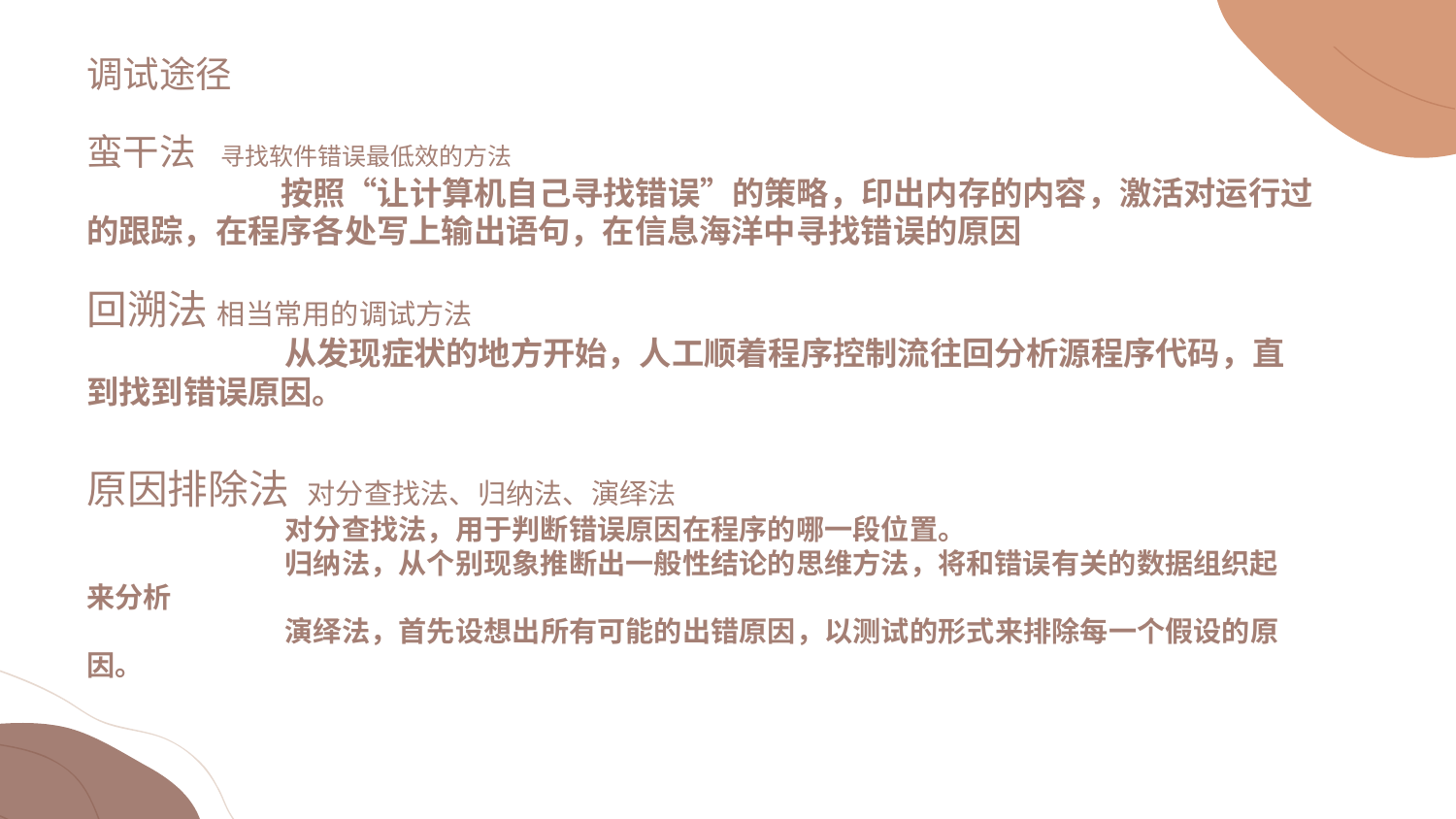

调试途径
蛮干法   寻找软件错误最低效的方法
	        按照“让计算机自己寻找错误”的策略，印出内存的内容，激活对运行过的跟踪，在程序各处写上输出语句，在信息海洋中寻找错误的原因
回溯法 相当常用的调试方法
	       从发现症状的地方开始，人工顺着程序控制流往回分析源程序代码，直到找到错误原因。
原因排除法  对分查找法、归纳法、演绎法
	       对分查找法，用于判断错误原因在程序的哪一段位置。
	       归纳法，从个别现象推断出一般性结论的思维方法，将和错误有关的数据组织起来分析
	       演绎法，首先设想出所有可能的出错原因，以测试的形式来排除每一个假设的原因。